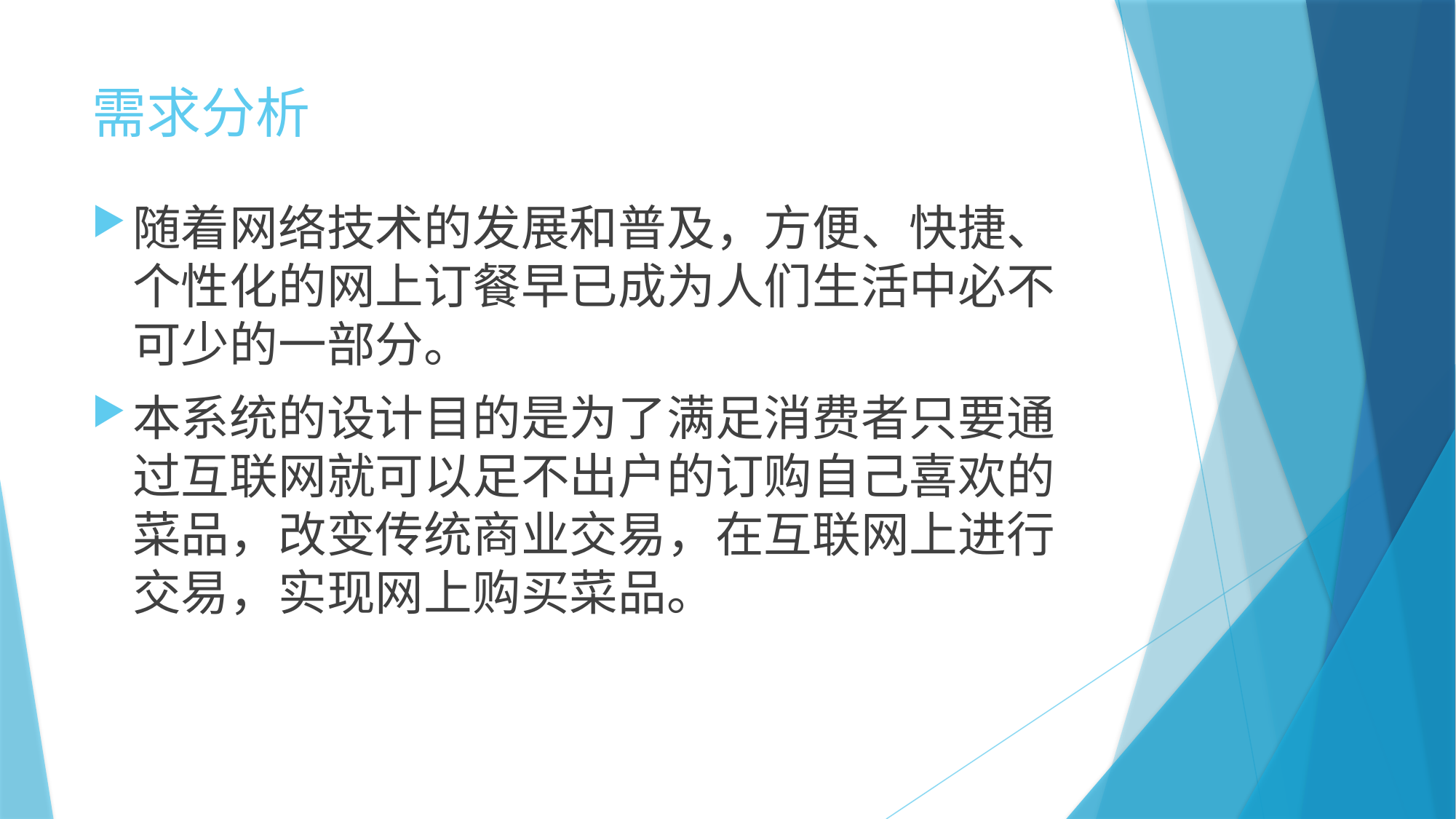

# 需求分析
随着网络技术的发展和普及，方便、快捷、个性化的网上订餐早已成为人们生活中必不可少的一部分。
本系统的设计目的是为了满足消费者只要通过互联网就可以足不出户的订购自己喜欢的菜品，改变传统商业交易，在互联网上进行交易，实现网上购买菜品。